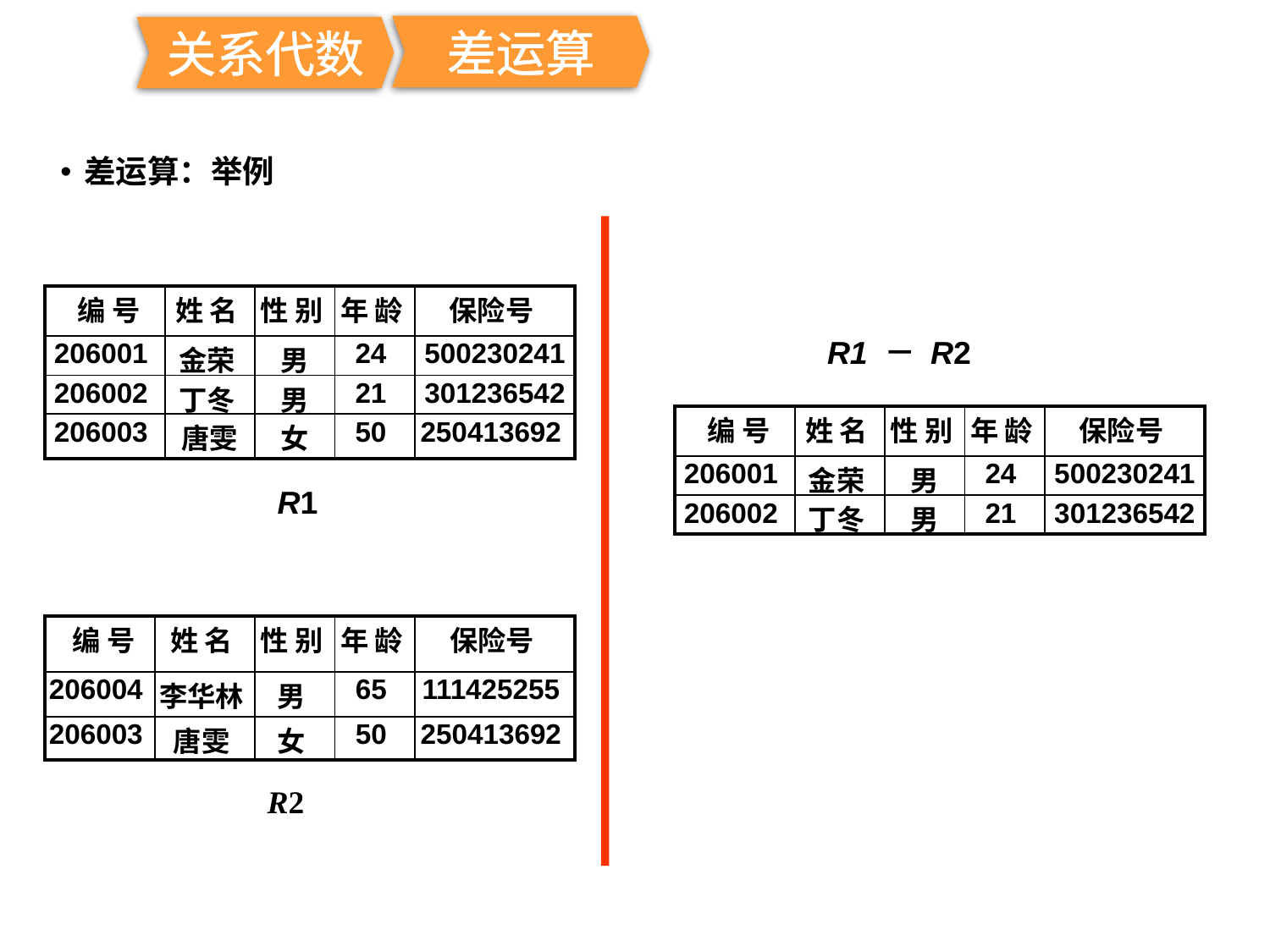

差运算
关系代数
差运算：举例

| 编 号 | 姓 名 | 性 别 | 年 龄 | 保险号 |
| --- | --- | --- | --- | --- |
| 206001 | 金荣 | 男 | 24 | 500230241 |
| 206002 | 丁冬 | 男 | 21 | 301236542 |
| 206003 | 唐雯 | 女 | 50 | 250413692 |
R1 － R2
| 编 号 | 姓 名 | 性 别 | 年 龄 | 保险号 |
| --- | --- | --- | --- | --- |
| 206001 | 金荣 | 男 | 24 | 500230241 |
| 206002 | 丁冬 | 男 | 21 | 301236542 |
R1
| 编 号 | 姓 名 | 性 别 | 年 龄 | 保险号 |
| --- | --- | --- | --- | --- |
| 206004 | 李华林 | 男 | 65 | 111425255 |
| 206003 | 唐雯 | 女 | 50 | 250413692 |
R2